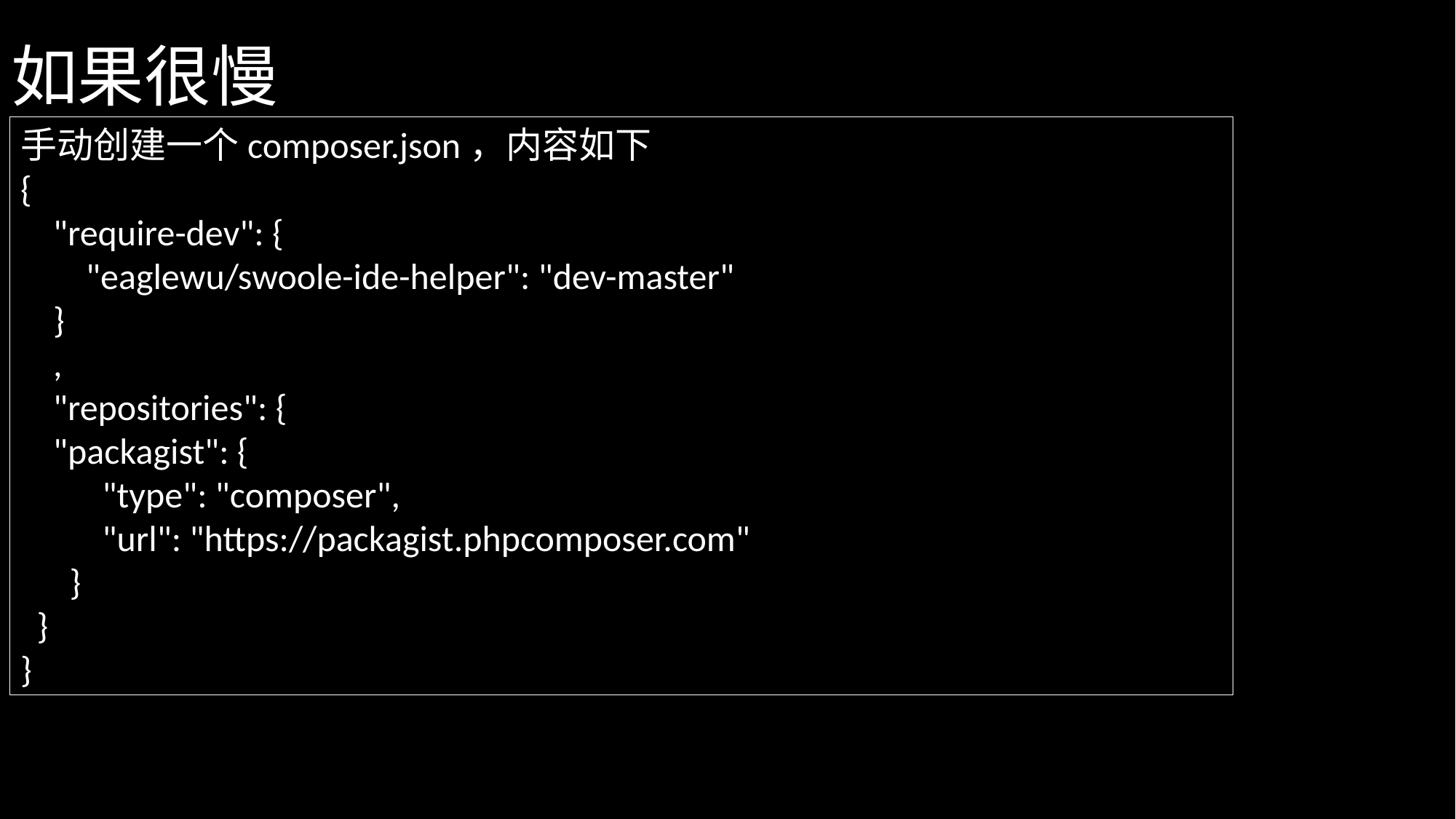

# 如果很慢
手动创建一个composer.json，内容如下
{
    "require-dev": {
        "eaglewu/swoole-ide-helper": "dev-master"
    }
    ,
    "repositories": {
    "packagist": {
          "type": "composer",
          "url": "https://packagist.phpcomposer.com"
      }
  }
}